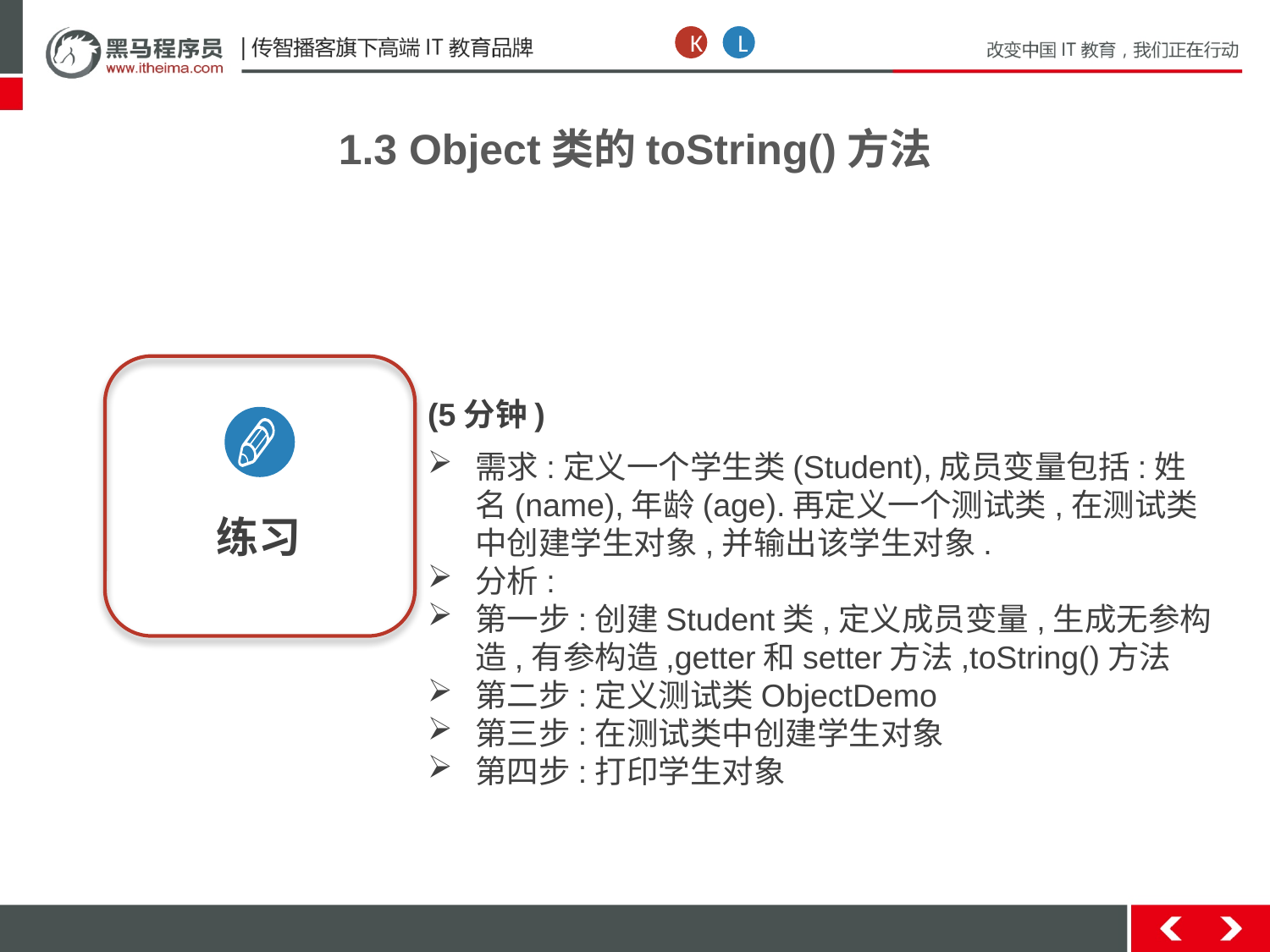

K
L
1.3 Object类的toString()方法

练习
(5分钟)
需求:定义一个学生类(Student),成员变量包括:姓名(name),年龄(age).再定义一个测试类,在测试类中创建学生对象,并输出该学生对象.
分析:
第一步:创建Student类,定义成员变量,生成无参构造,有参构造,getter和setter方法,toString()方法
第二步:定义测试类ObjectDemo
第三步:在测试类中创建学生对象
第四步:打印学生对象